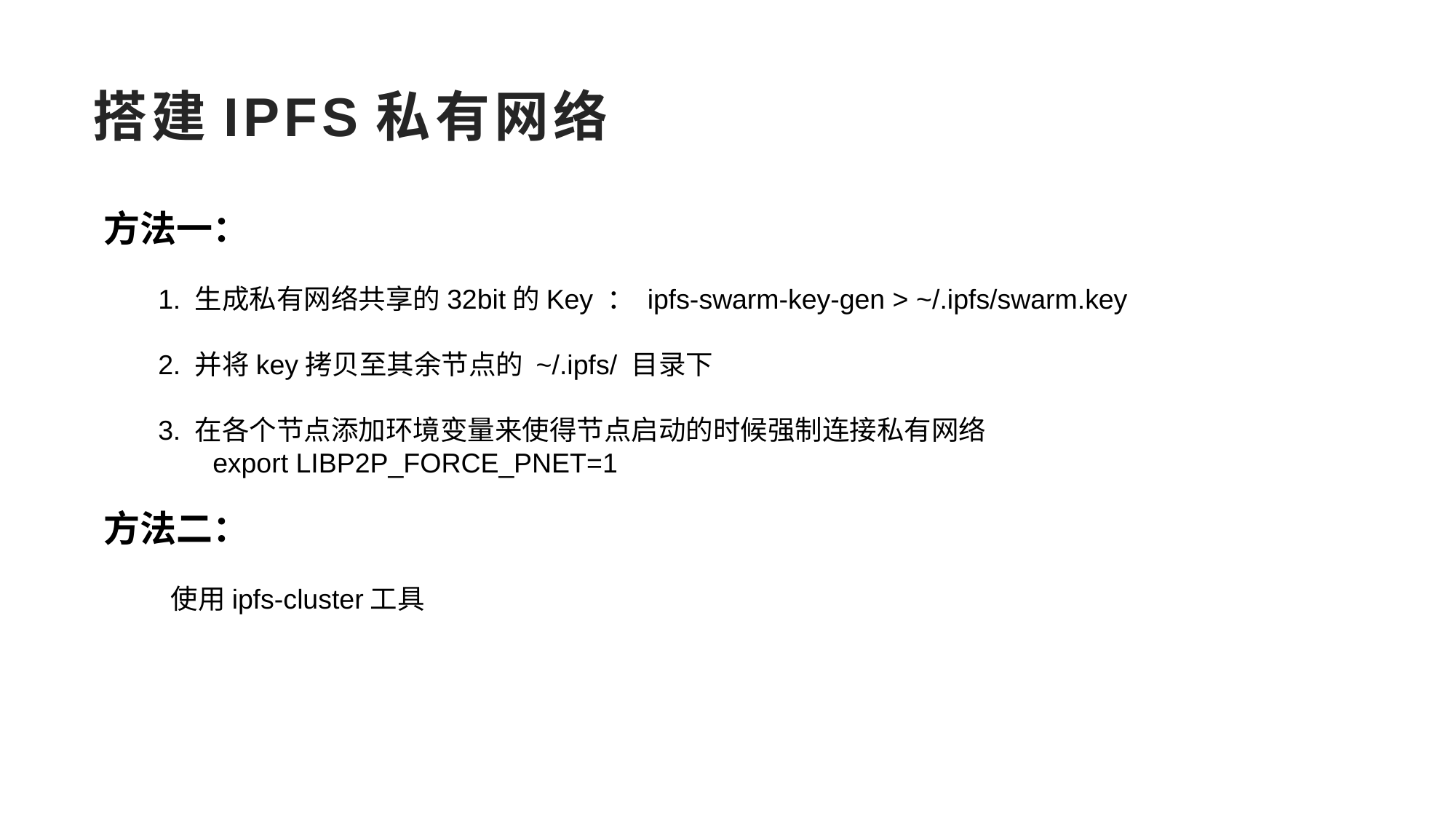

# 搭建IPFS私有网络
方法一：

1. 生成私有网络共享的32bit的Key ： ipfs-swarm-key-gen > ~/.ipfs/swarm.key

2. 并将key拷贝至其余节点的 ~/.ipfs/ 目录下

3. 在各个节点添加环境变量来使得节点启动的时候强制连接私有网络
export LIBP2P_FORCE_PNET=1
方法二：

 使用ipfs-cluster工具